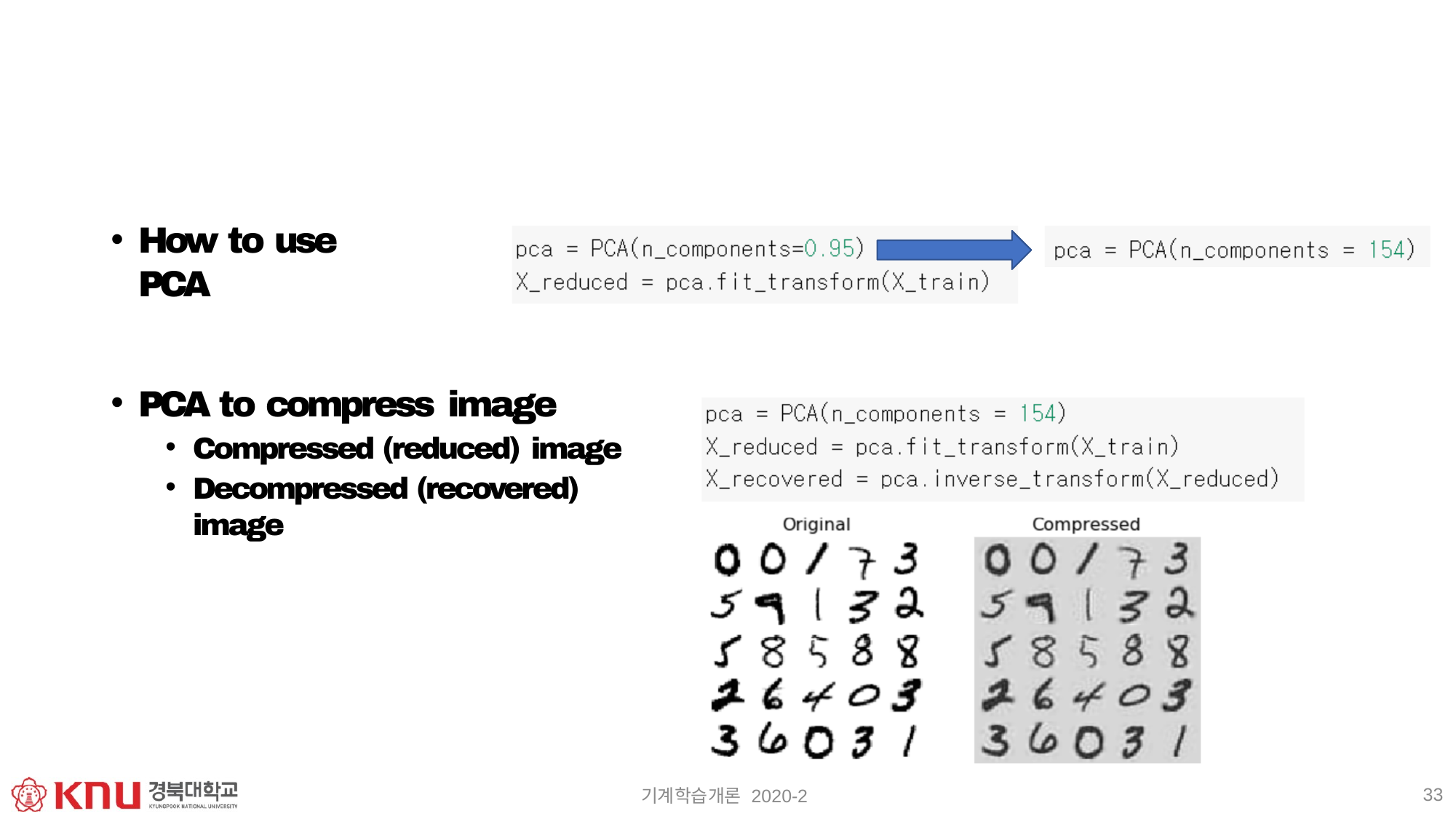

How to use PCA

PCA to compress image
Compressed (reduced) image
Decompressed (recovered) image

33
기계학습개론 2020-2